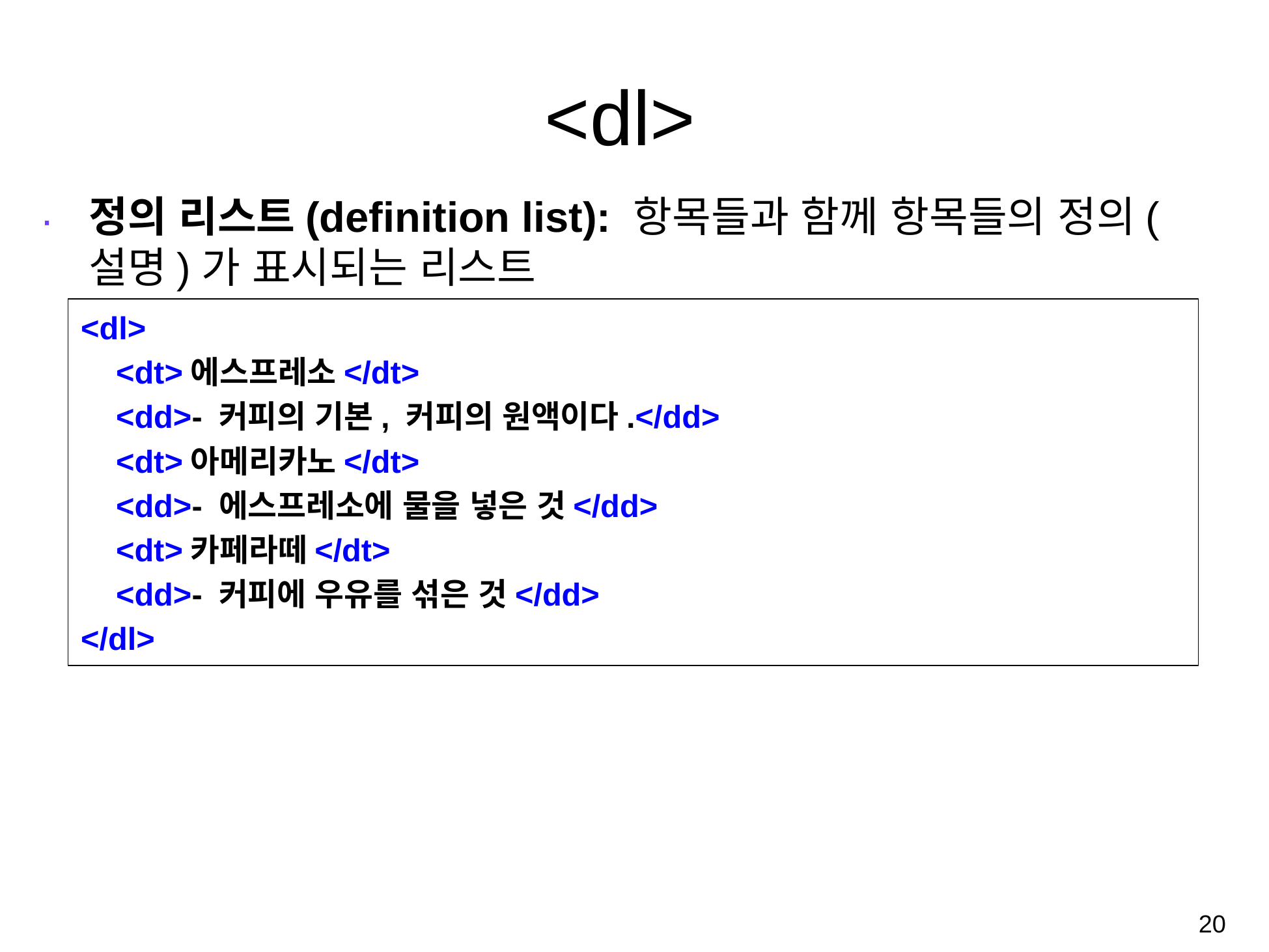

# <dl>
정의 리스트(definition list): 항목들과 함께 항목들의 정의(설명)가 표시되는 리스트

<dl>
    <dt>에스프레소</dt>
    <dd>- 커피의 기본, 커피의 원액이다.</dd>
    <dt>아메리카노</dt>
    <dd>- 에스프레소에 물을 넣은 것</dd>
    <dt>카페라떼</dt>
    <dd>- 커피에 우유를 섞은 것</dd>
</dl>
20